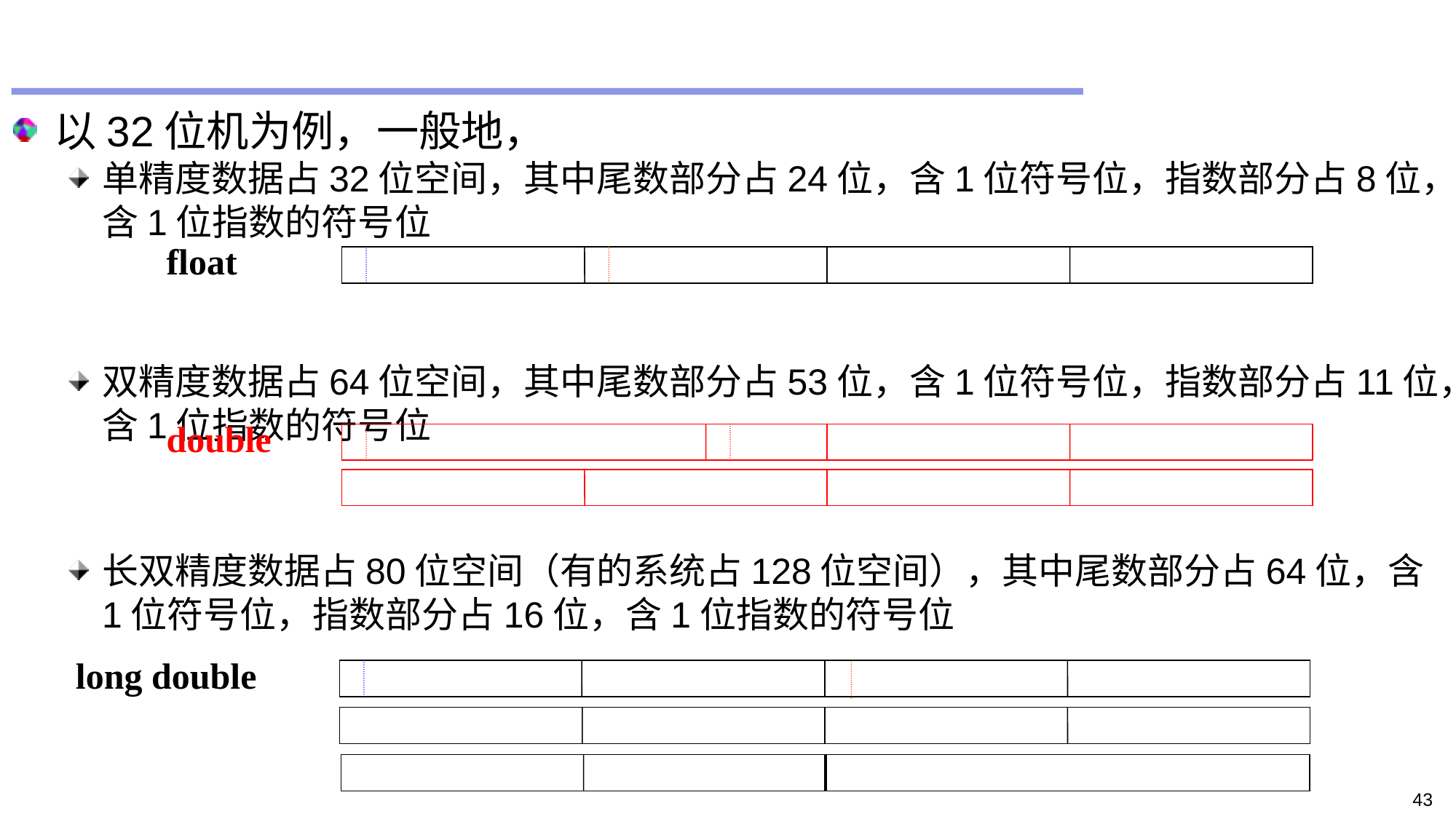

以32位机为例，一般地，
单精度数据占32位空间，其中尾数部分占24位，含1位符号位，指数部分占8位，含1位指数的符号位

双精度数据占64位空间，其中尾数部分占53位，含1位符号位，指数部分占11位，含1位指数的符号位

长双精度数据占80位空间（有的系统占128位空间），其中尾数部分占64位，含1位符号位，指数部分占16位，含1位指数的符号位
float

double

 long double

43